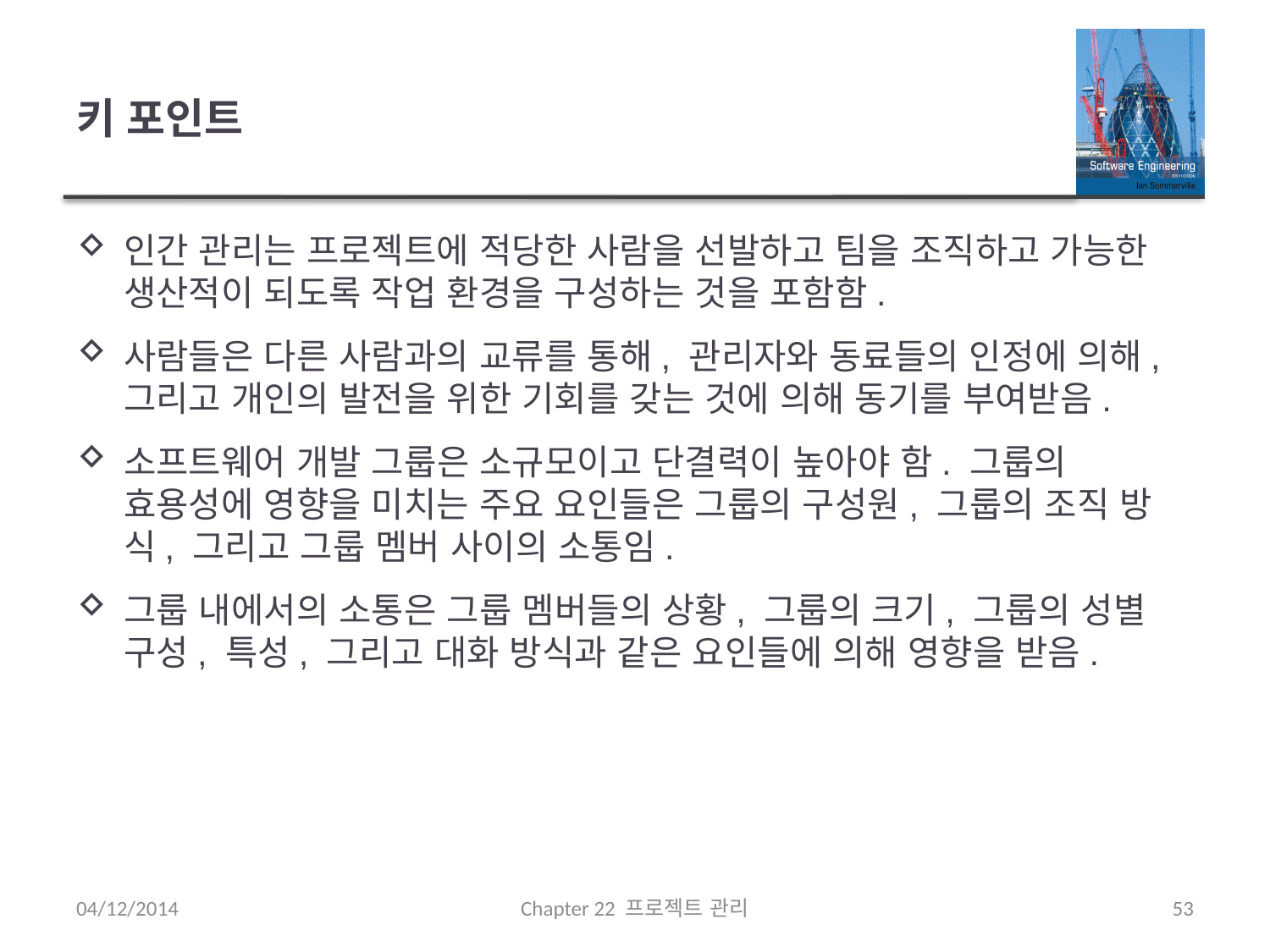

# 키 포인트
인간 관리는 프로젝트에 적당한 사람을 선발하고 팀을 조직하고 가능한 생산적이 되도록 작업 환경을 구성하는 것을 포함함.
사람들은 다른 사람과의 교류를 통해, 관리자와 동료들의 인정에 의해, 그리고 개인의 발전을 위한 기회를 갖는 것에 의해 동기를 부여받음.
소프트웨어 개발 그룹은 소규모이고 단결력이 높아야 함. 그룹의 효용성에 영향을 미치는 주요 요인들은 그룹의 구성원, 그룹의 조직 방식, 그리고 그룹 멤버 사이의 소통임.
그룹 내에서의 소통은 그룹 멤버들의 상황, 그룹의 크기, 그룹의 성별 구성, 특성, 그리고 대화 방식과 같은 요인들에 의해 영향을 받음.

04/12/2014
Chapter 22 프로젝트 관리
53